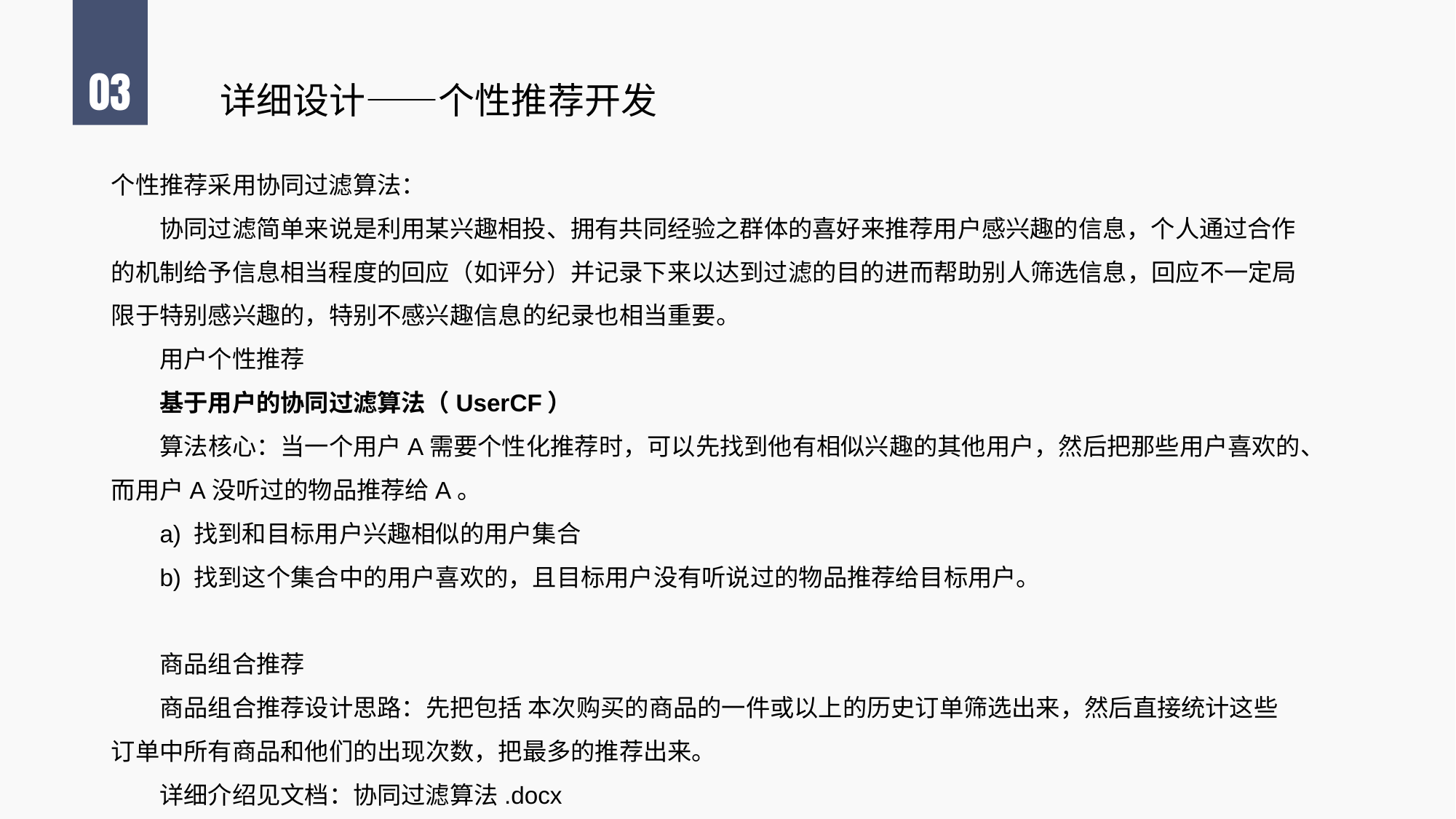

03
详细设计——个性推荐开发
个性推荐采用协同过滤算法：
协同过滤简单来说是利用某兴趣相投、拥有共同经验之群体的喜好来推荐用户感兴趣的信息，个人通过合作的机制给予信息相当程度的回应（如评分）并记录下来以达到过滤的目的进而帮助别人筛选信息，回应不一定局限于特别感兴趣的，特别不感兴趣信息的纪录也相当重要。
用户个性推荐
基于用户的协同过滤算法（UserCF）
算法核心：当一个用户A需要个性化推荐时，可以先找到他有相似兴趣的其他用户，然后把那些用户喜欢的、而用户A没听过的物品推荐给A。
a) 找到和目标用户兴趣相似的用户集合
b) 找到这个集合中的用户喜欢的，且目标用户没有听说过的物品推荐给目标用户。

商品组合推荐
商品组合推荐设计思路：先把包括 本次购买的商品的一件或以上的历史订单筛选出来，然后直接统计这些订单中所有商品和他们的出现次数，把最多的推荐出来。
详细介绍见文档：协同过滤算法.docx